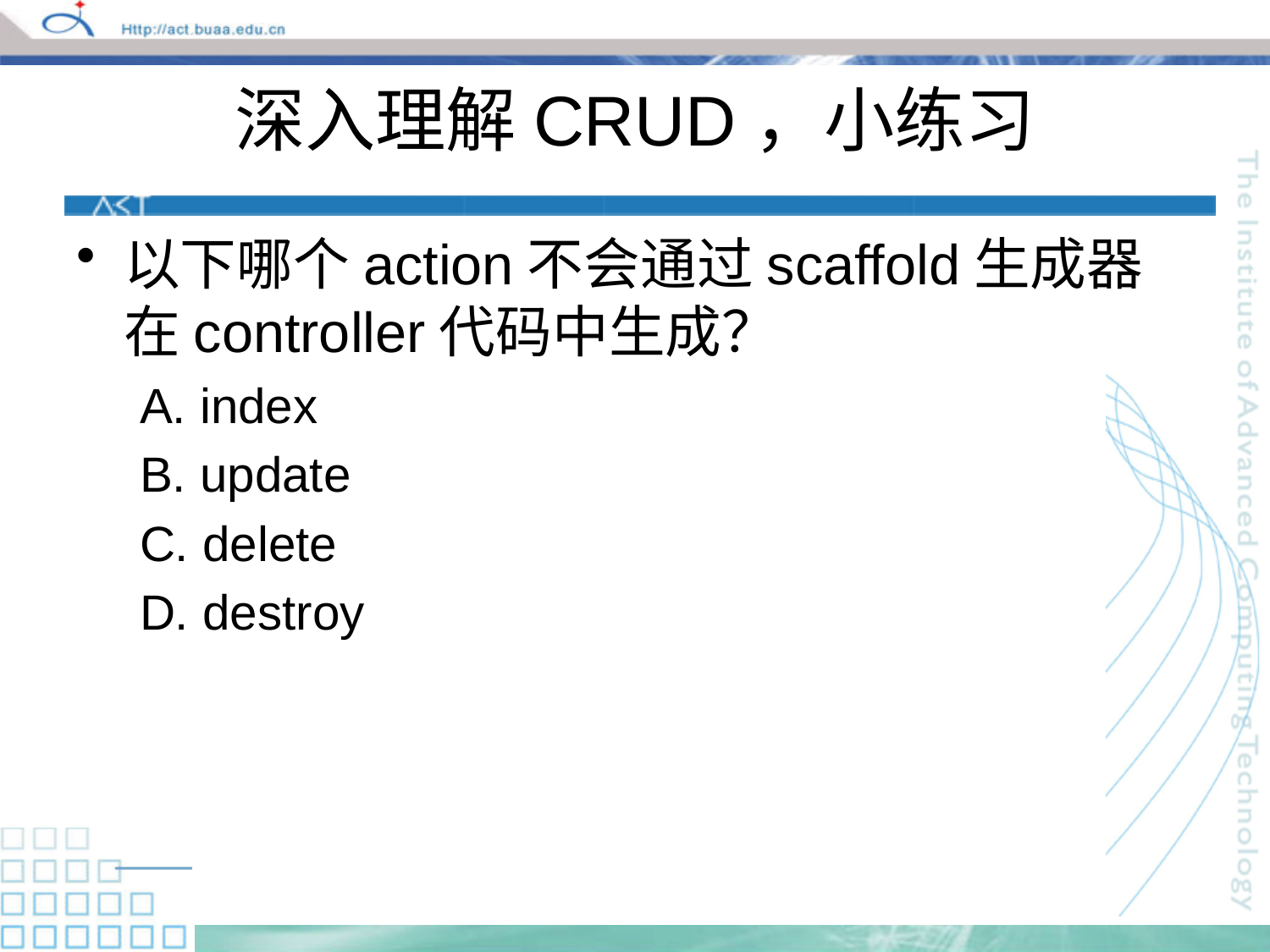

# 深入理解CRUD，小练习
以下哪个action不会通过scaffold生成器在controller代码中生成？
A. index
B. update
C. delete
D. destroy